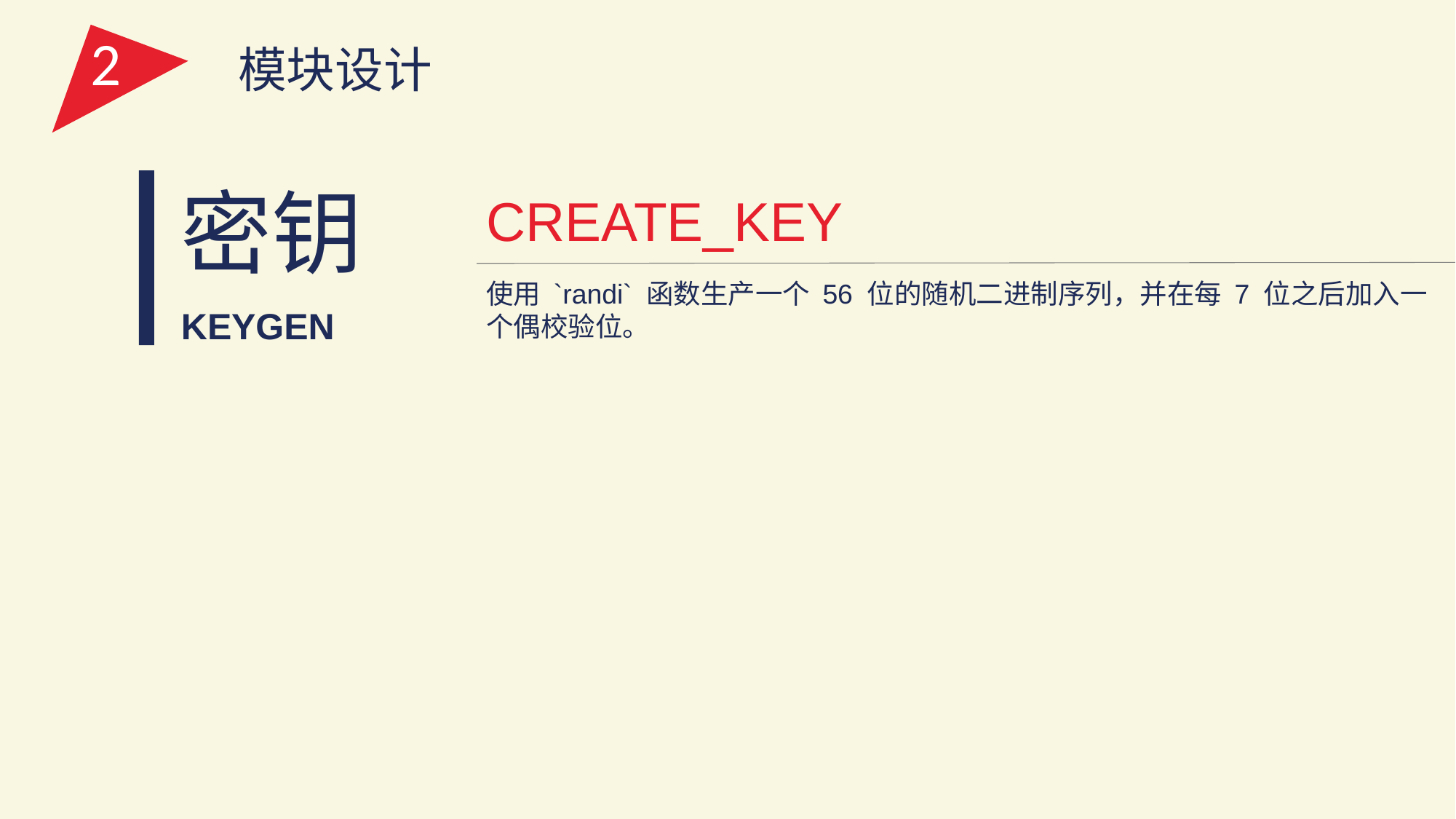

2

模块设计

密钥

KEYGEN
CREATE_KEY
使用 `randi` 函数生产一个 56 位的随机二进制序列，并在每 7 位之后加入一个偶校验位。